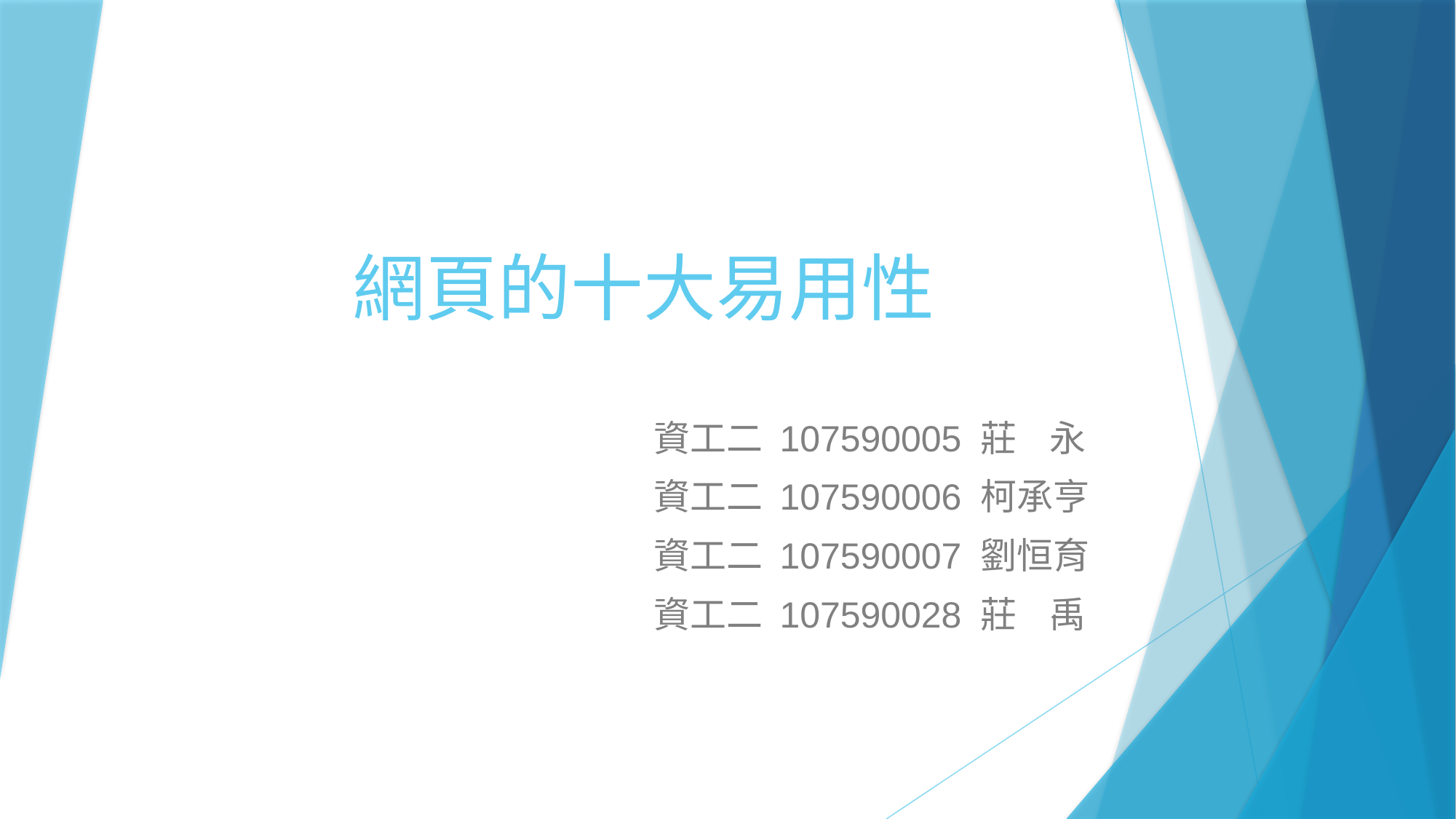

# 網頁的十大易用性
資工二 107590005 莊    永
資工二 107590006 柯承亨
資工二 107590007 劉恒育
資工二 107590028 莊    禹